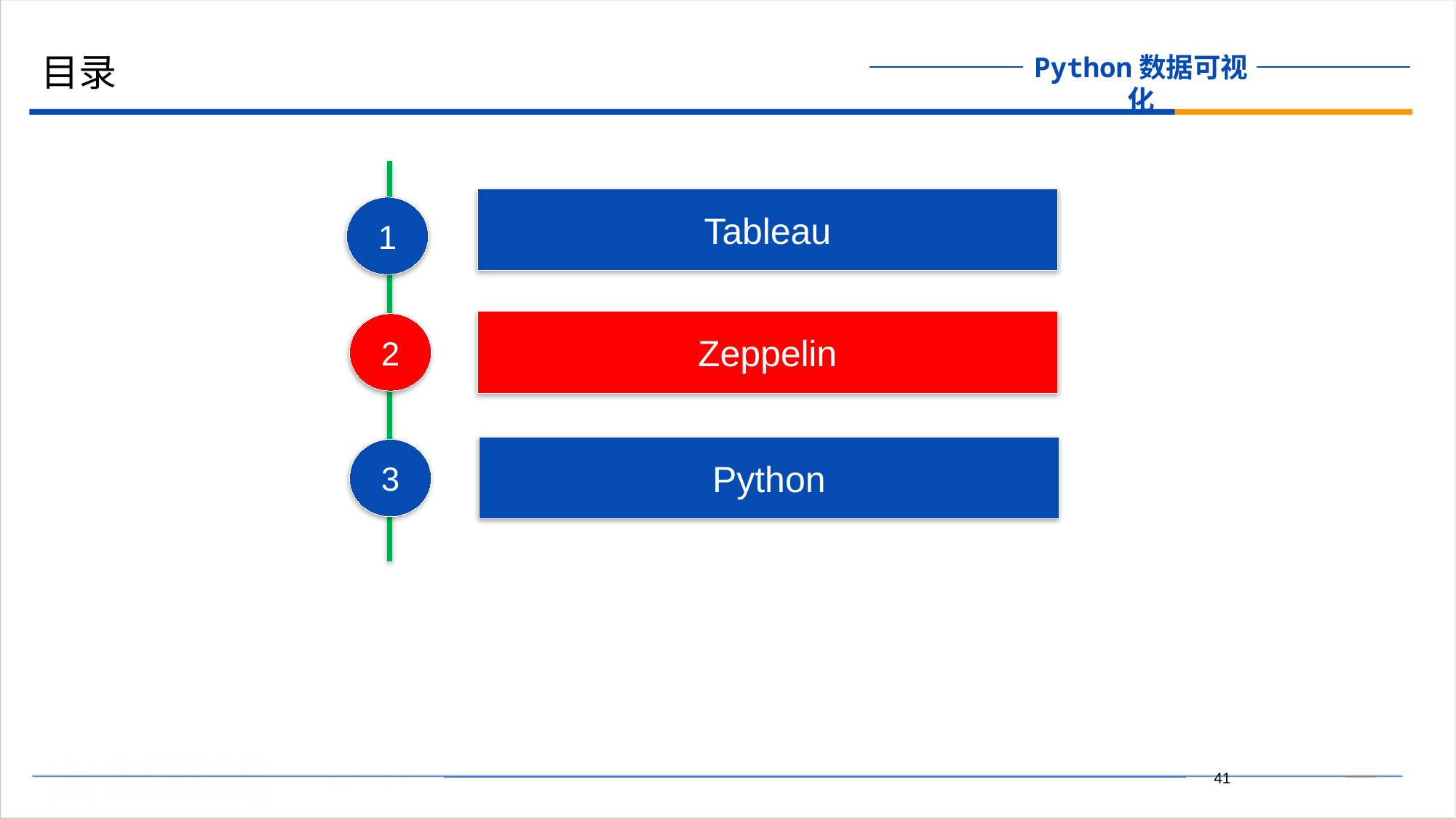

目录
Tableau
1
Zeppelin
2
Python
3